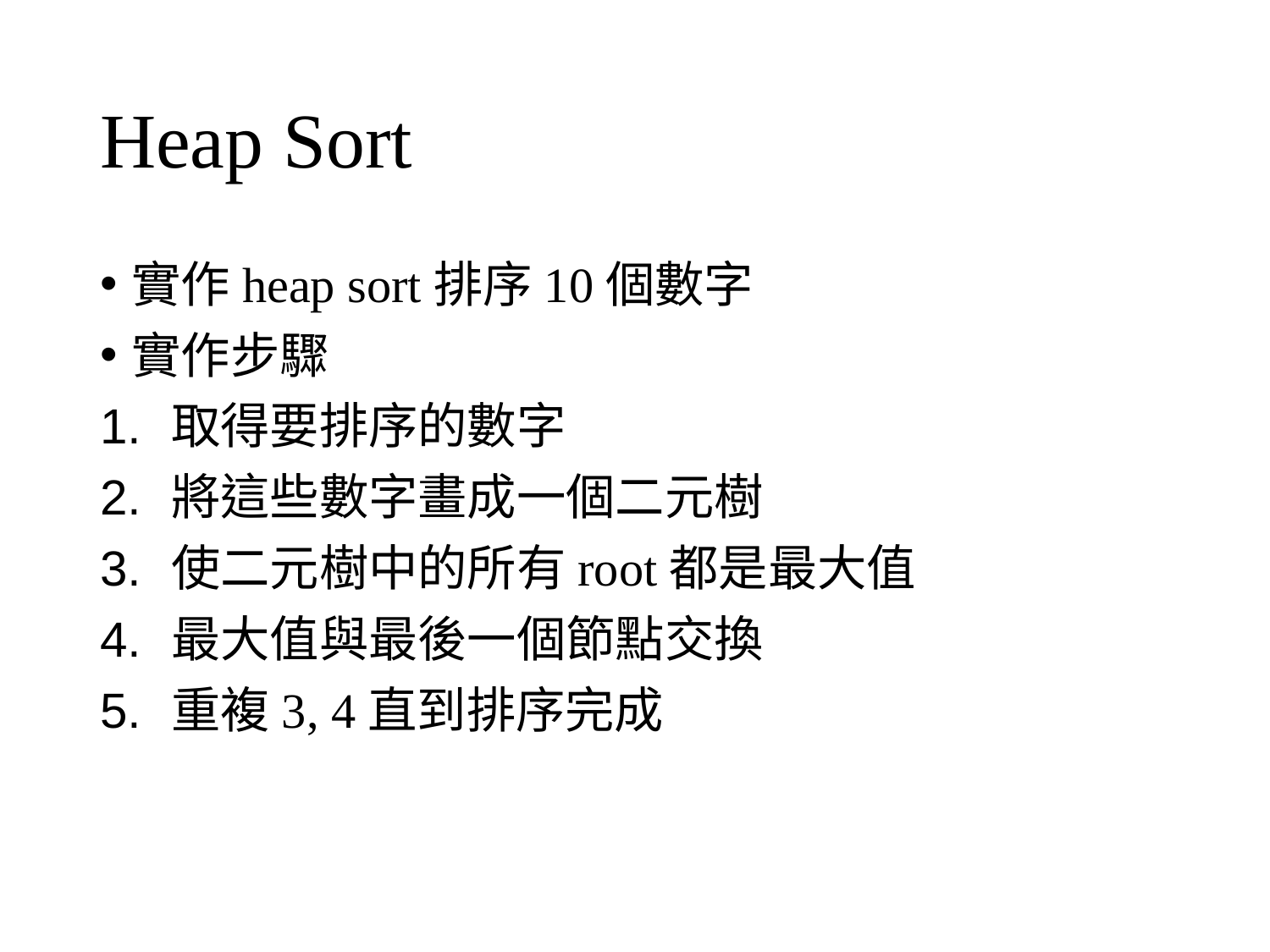

# Heap Sort
實作heap sort排序10個數字
實作步驟
取得要排序的數字
將這些數字畫成一個二元樹
使二元樹中的所有root都是最大值
最大值與最後一個節點交換
重複3, 4直到排序完成